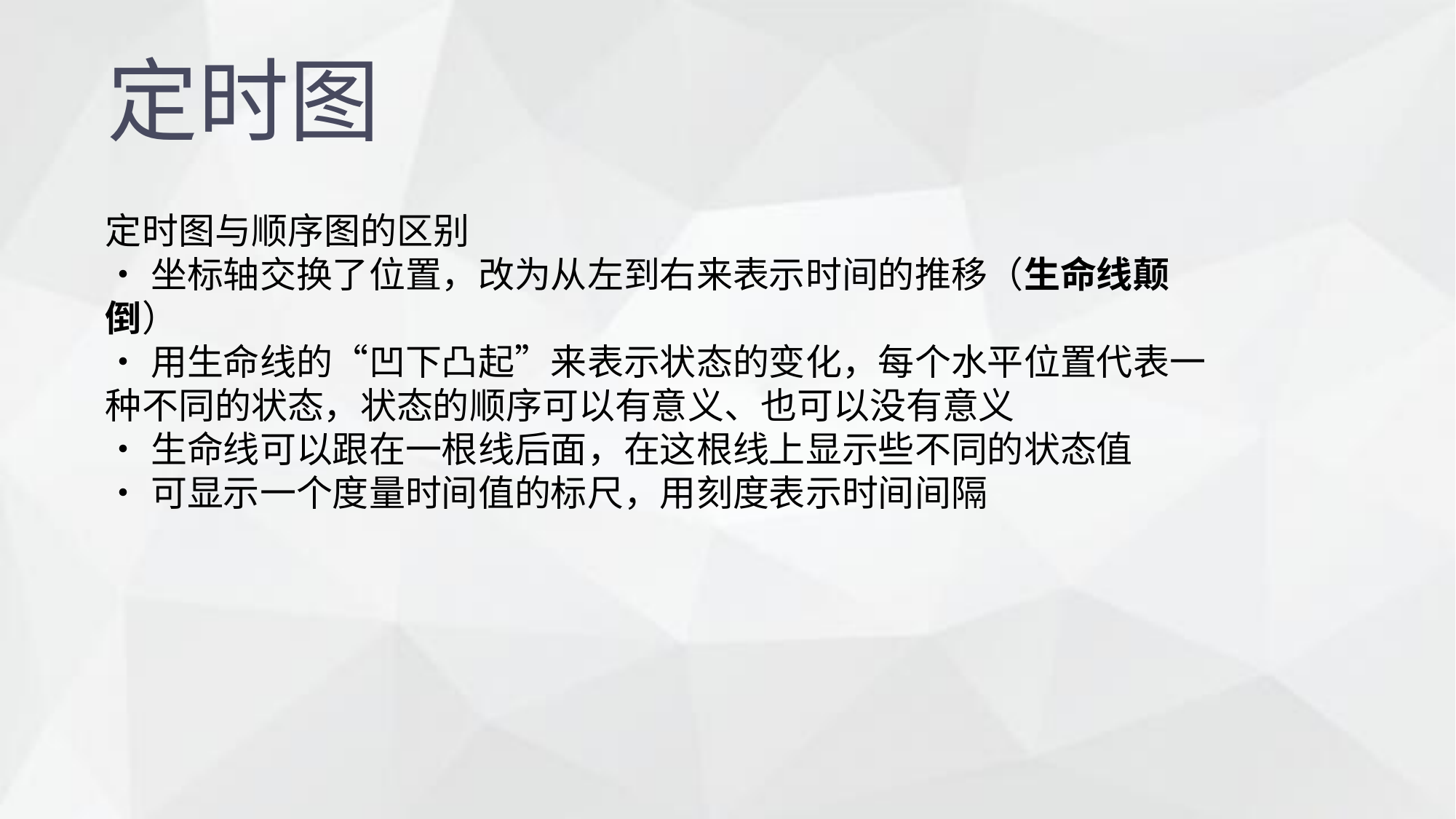

定时图
定时图与顺序图的区别
•坐标轴交换了位置，改为从左到右来表示时间的推移（生命线颠倒）
•用生命线的“凹下凸起”来表示状态的变化，每个水平位置代表一种不同的状态，状态的顺序可以有意义、也可以没有意义
•生命线可以跟在一根线后面，在这根线上显示些不同的状态值
•可显示一个度量时间值的标尺，用刻度表示时间间隔